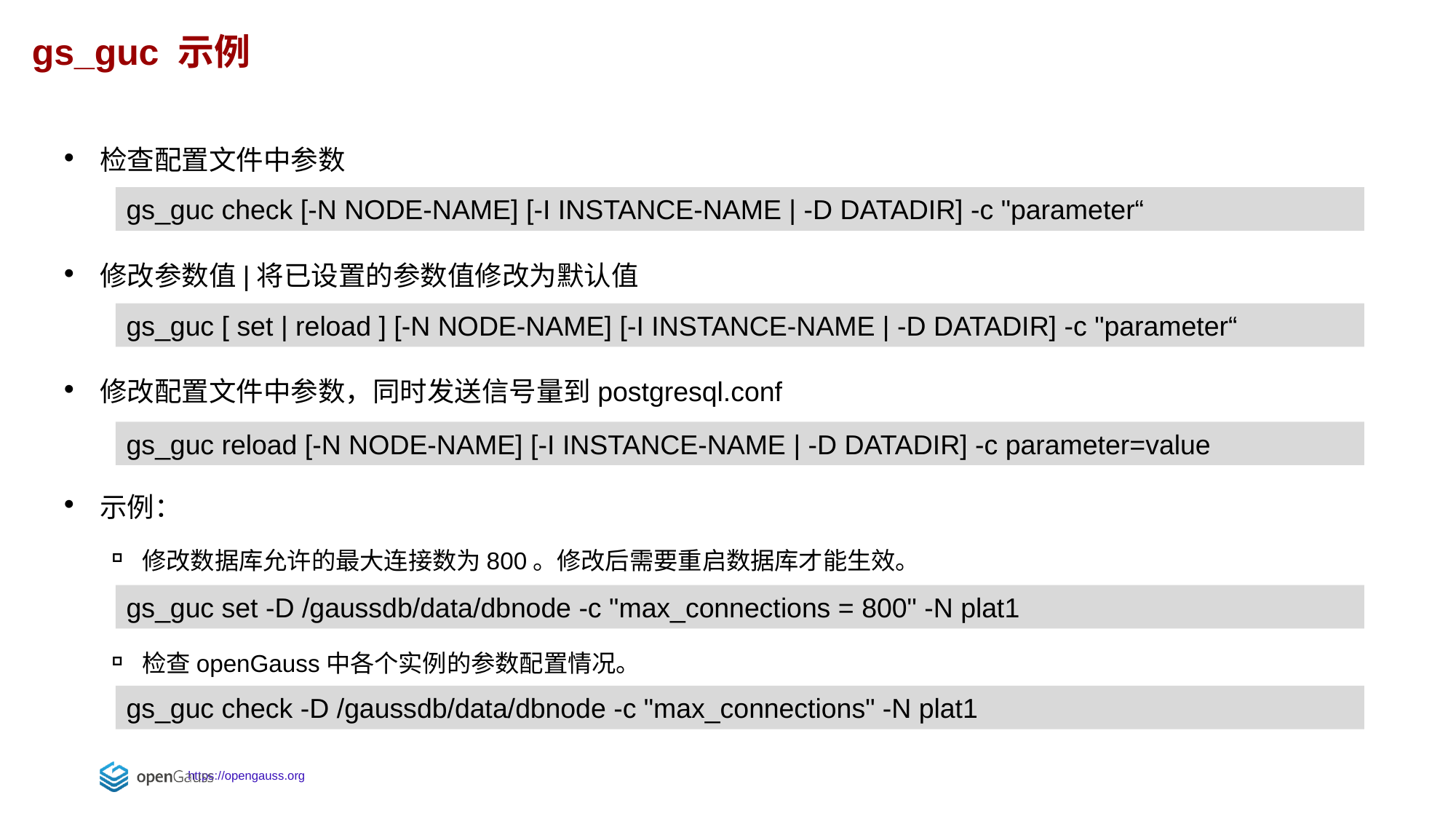

gs_guc 示例
检查配置文件中参数

修改参数值|将已设置的参数值修改为默认值

修改配置文件中参数，同时发送信号量到postgresql.conf

示例：
修改数据库允许的最大连接数为800。修改后需要重启数据库才能生效。

检查openGauss中各个实例的参数配置情况。

gs_guc check [-N NODE-NAME] [-I INSTANCE-NAME | -D DATADIR] -c "parameter“
gs_guc [ set | reload ] [-N NODE-NAME] [-I INSTANCE-NAME | -D DATADIR] -c "parameter“
gs_guc reload [-N NODE-NAME] [-I INSTANCE-NAME | -D DATADIR] -c parameter=value
gs_guc set -D /gaussdb/data/dbnode -c "max_connections = 800" -N plat1
gs_guc check -D /gaussdb/data/dbnode -c "max_connections" -N plat1